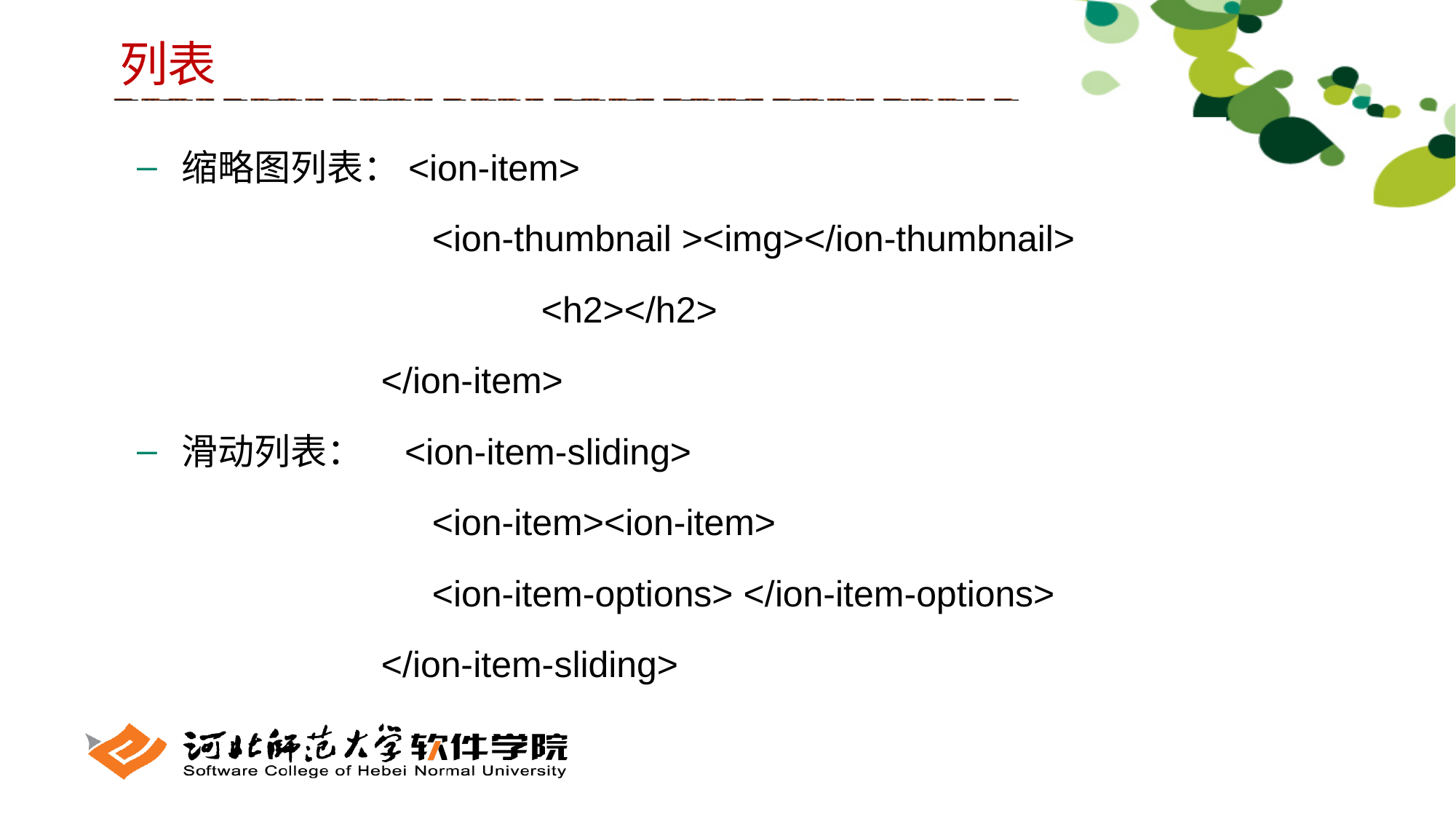

列表
 缩略图列表：<ion-item>
                             <ion-thumbnail ><img></ion-thumbnail>
	                             <h2></h2>
                        </ion-item>
 滑动列表：    <ion-item-sliding>
                             <ion-item><ion-item>
                             <ion-item-options> </ion-item-options>
                        </ion-item-sliding>